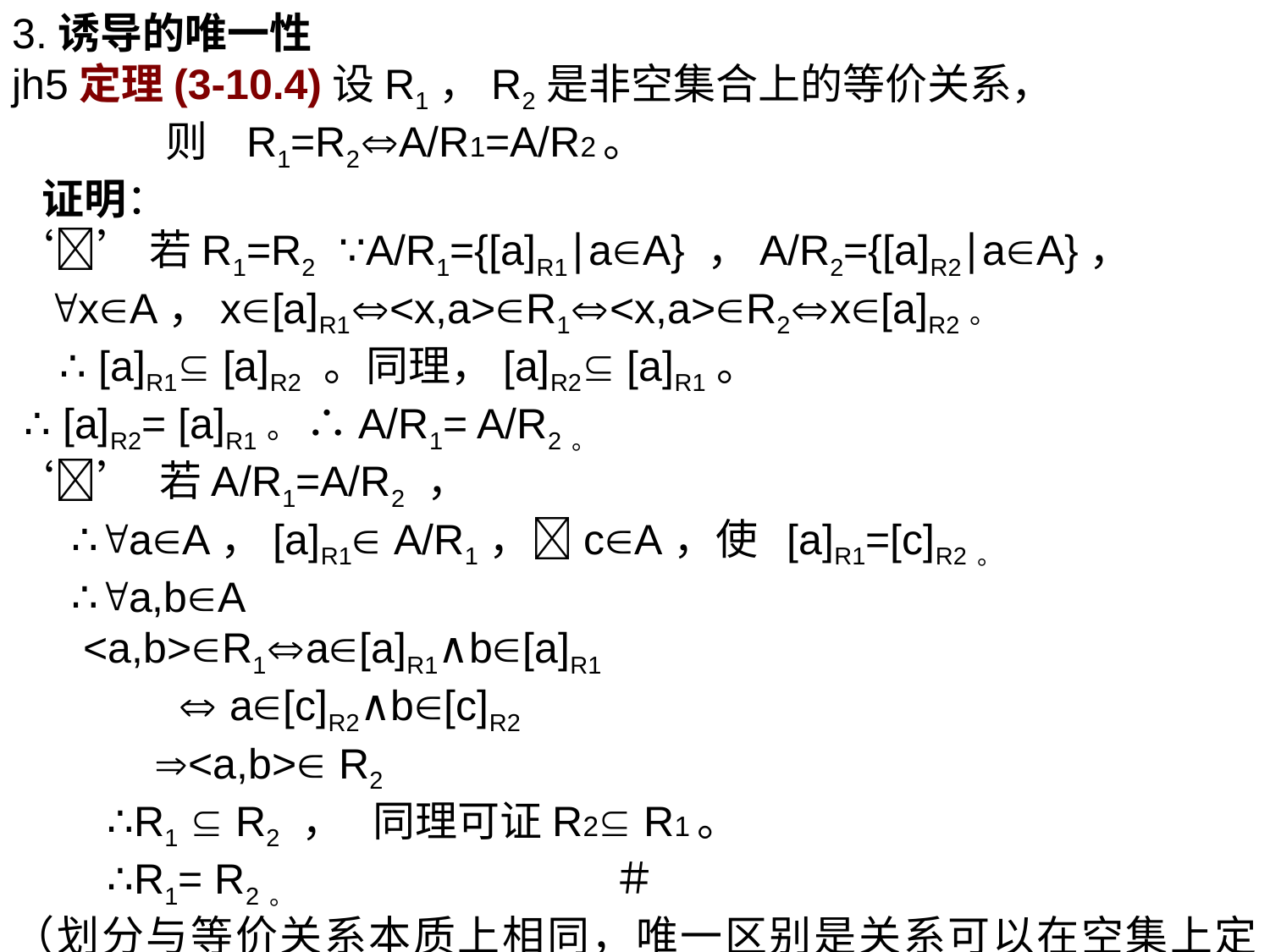

3.诱导的唯一性
jh5定理(3-10.4)设R1，R2是非空集合上的等价关系，
               则   R1=R2⇔A/R1=A/R2。
  证明：
‘⇒’若R1=R2  ∵A/R1={[a]R1∣a∈A} ，A/R2={[a]R2∣a∈A}，
   ∀x∈A，x∈[a]R1⇔<x,a>∈R1⇔<x,a>∈R2⇔x∈[a]R2。
    ∴ [a]R1⊆ [a]R2 。同理，[a]R2⊆ [a]R1。
 ∴ [a]R2= [a]R1。 ∴A/R1= A/R2。
‘⇐’ 若A/R1=A/R2 ，
     ∴∀a∈A，[a]R1∈ A/R1，∃c∈A，使  [a]R1=[c]R2。
     ∴∀a,b∈A
      <a,b>∈R1⇔a∈[a]R1∧b∈[a]R1
              ⇔ a∈[c]R2∧b∈[c]R2
                     ⇒<a,b>∈ R2
        ∴R1 ⊆ R2 ，   同理可证R2⊆ R1。
        ∴R1= R2。                                                          ＃
（划分与等价关系本质上相同，唯一区别是关系可以在空集上定义，划分则不能。）